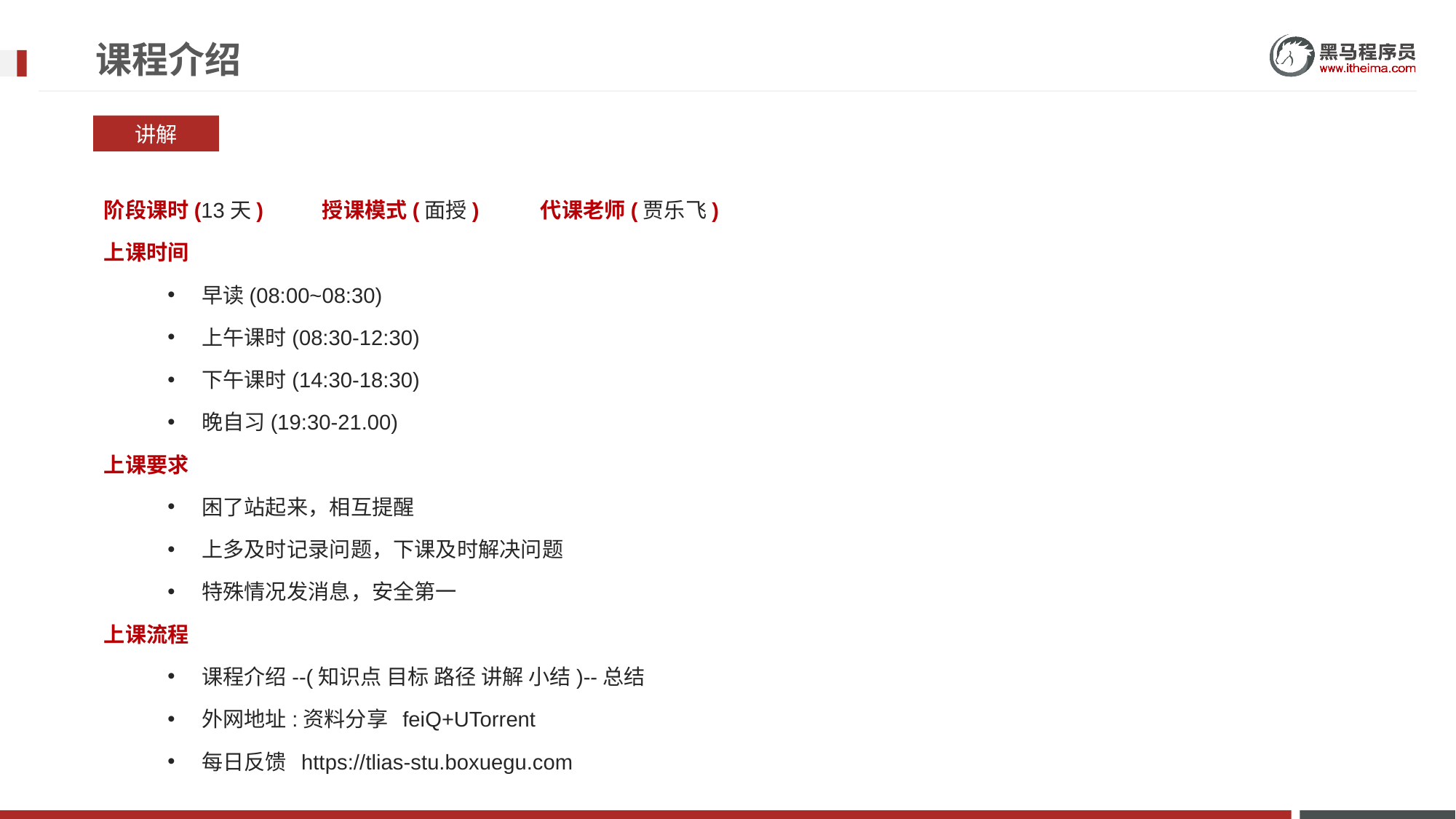

# 课程介绍
讲解
阶段课时(13天)	授课模式(面授)	代课老师(贾乐飞)
上课时间
早读(08:00~08:30)
上午课时(08:30-12:30)
下午课时(14:30-18:30)
晚自习(19:30-21.00)
上课要求
困了站起来，相互提醒
上多及时记录问题，下课及时解决问题
特殊情况发消息，安全第一
上课流程
课程介绍--(知识点 目标 路径 讲解 小结)--总结
外网地址:资料分享  feiQ+UTorrent
每日反馈  https://tlias-stu.boxuegu.com